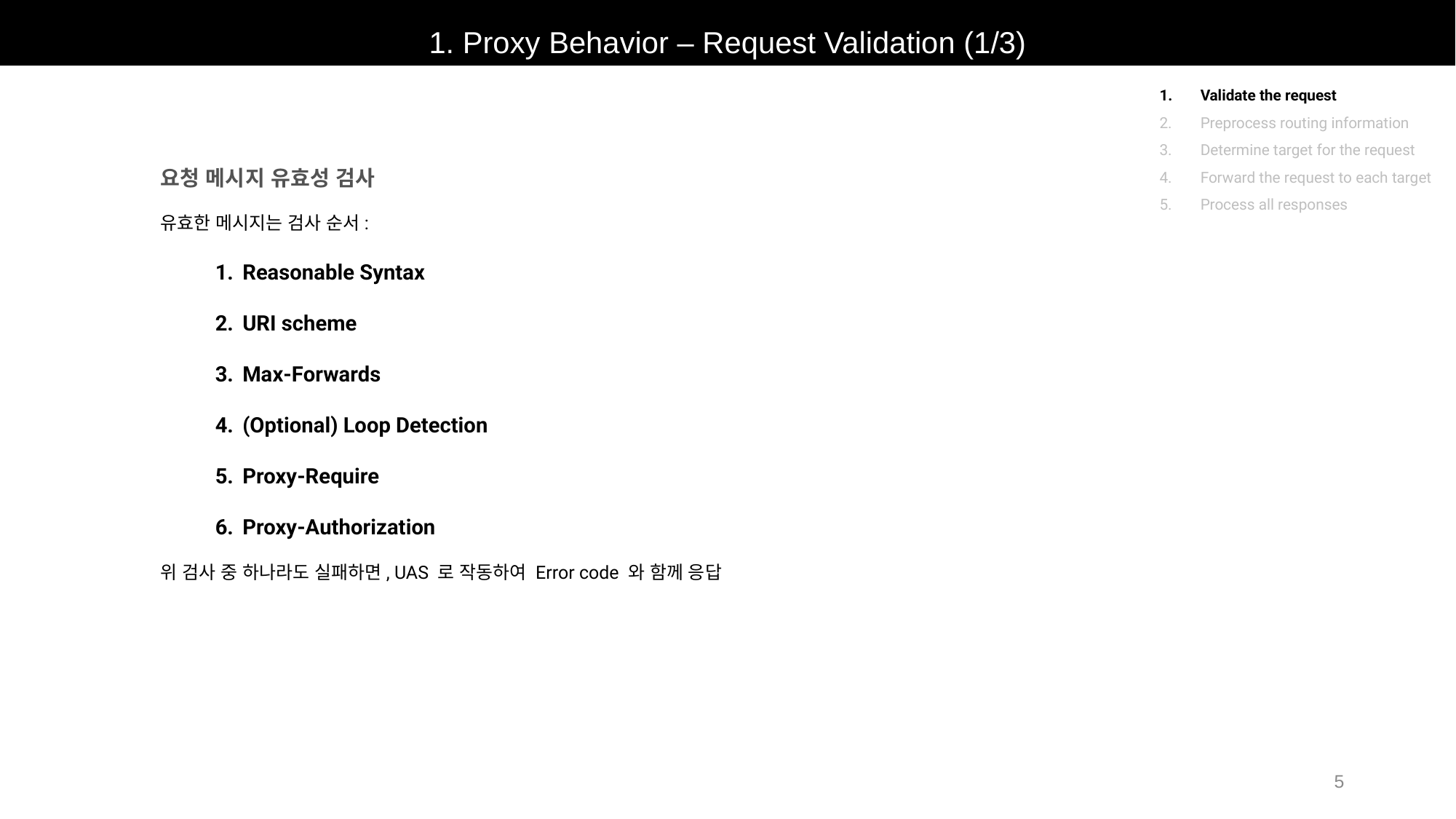

# 1. Proxy Behavior – Request Validation (1/3)
Validate the request
Preprocess routing information
Determine target for the request
Forward the request to each target
Process all responses
요청 메시지 유효성 검사
유효한 메시지는 검사 순서:
Reasonable Syntax
URI scheme
Max-Forwards
(Optional) Loop Detection
Proxy-Require
Proxy-Authorization
위 검사 중 하나라도 실패하면, UAS 로 작동하여 Error code 와 함께 응답
5